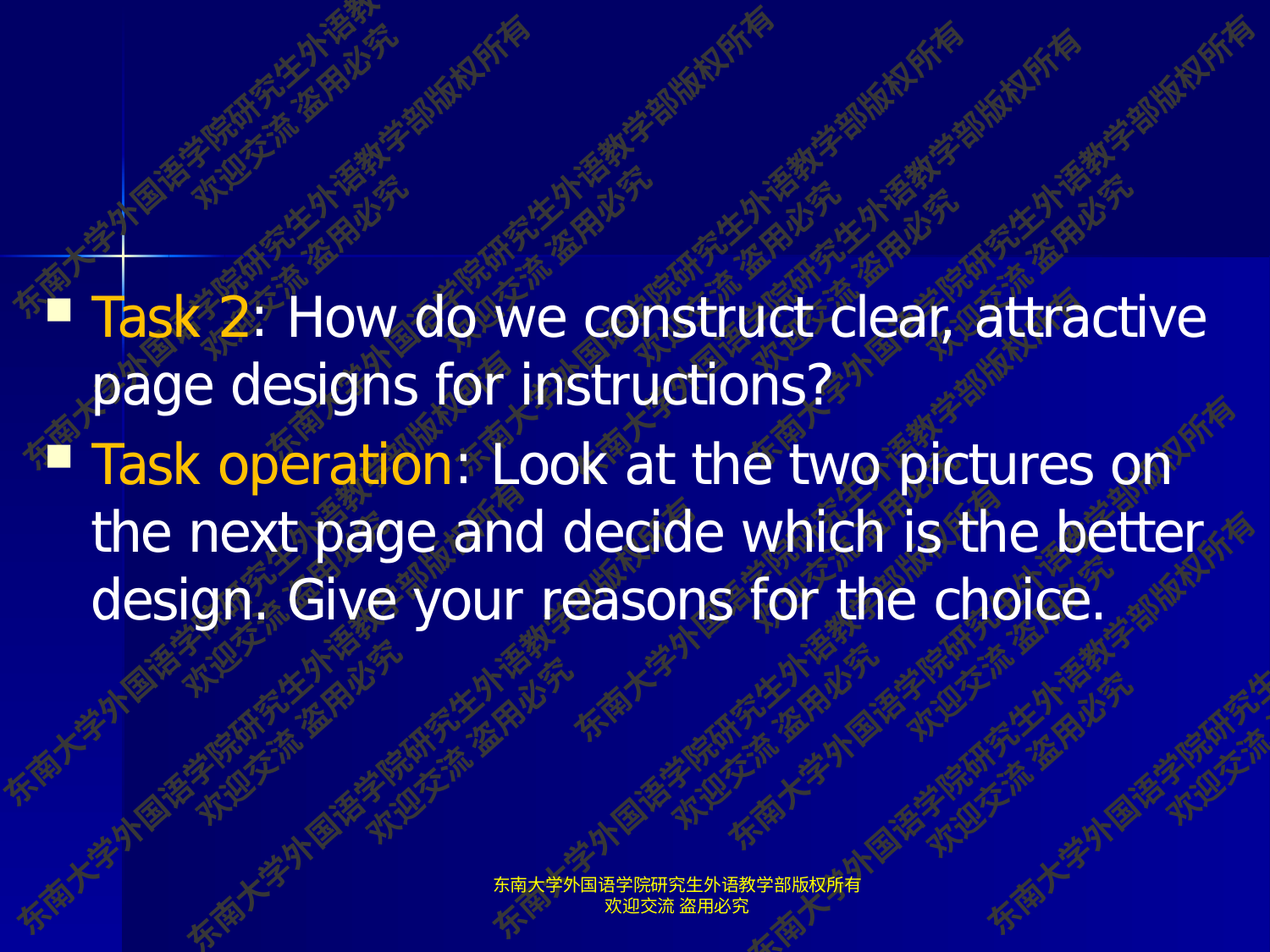

#
Task 2: How do we construct clear, attractive page designs for instructions?
Task operation: Look at the two pictures on the next page and decide which is the better design. Give your reasons for the choice.
东南大学外国语学院研究生外语教学部版权所有 欢迎交流 盗用必究